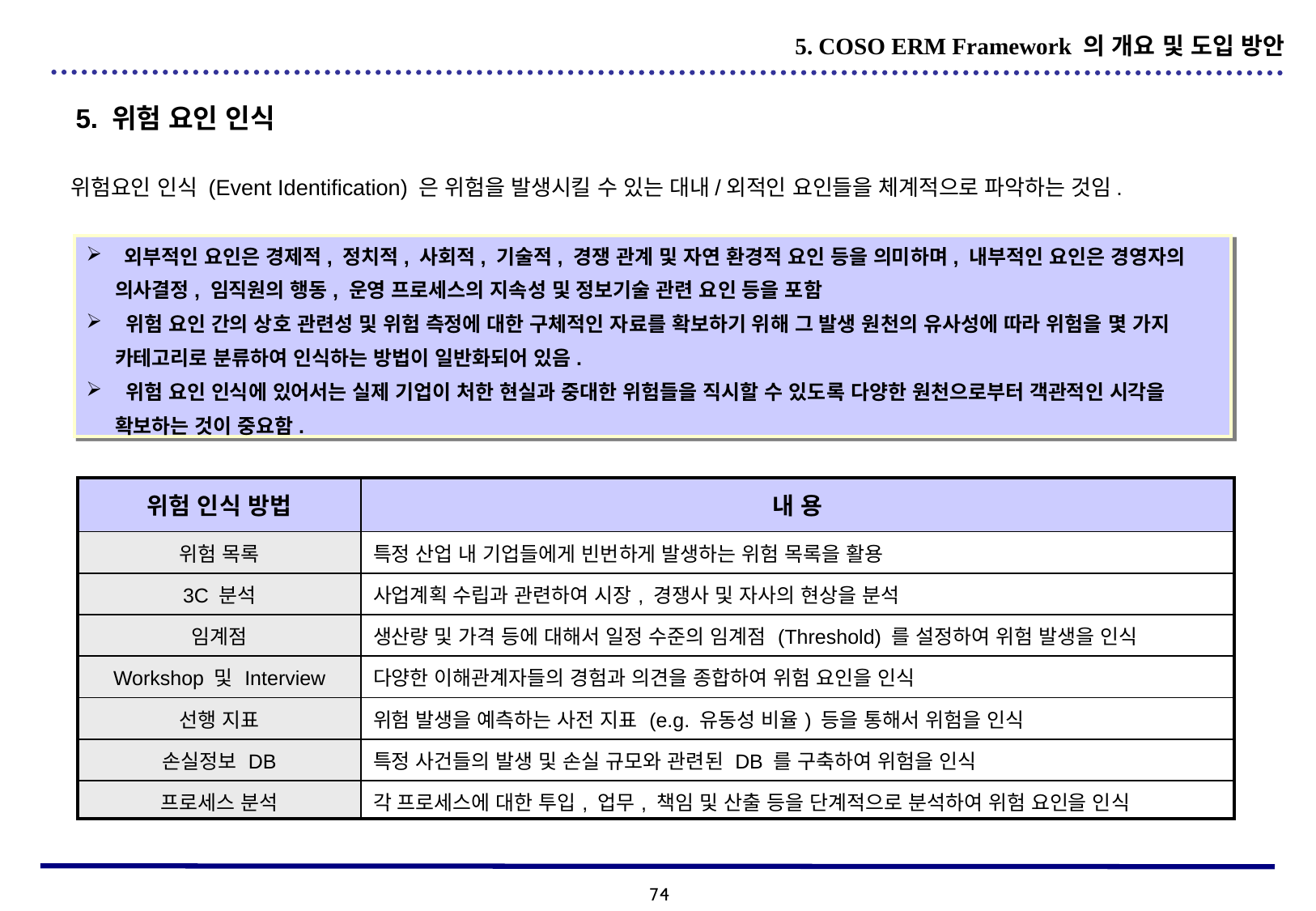

5. COSO ERM Framework 의 개요 및 도입 방안
5. 위험 요인 인식
위험요인 인식 (Event Identification) 은 위험을 발생시킬 수 있는 대내/외적인 요인들을 체계적으로 파악하는 것임.
 외부적인 요인은 경제적, 정치적, 사회적, 기술적, 경쟁 관계 및 자연 환경적 요인 등을 의미하며, 내부적인 요인은 경영자의 의사결정, 임직원의 행동, 운영 프로세스의 지속성 및 정보기술 관련 요인 등을 포함
 위험 요인 간의 상호 관련성 및 위험 측정에 대한 구체적인 자료를 확보하기 위해 그 발생 원천의 유사성에 따라 위험을 몇 가지 카테고리로 분류하여 인식하는 방법이 일반화되어 있음.
 위험 요인 인식에 있어서는 실제 기업이 처한 현실과 중대한 위험들을 직시할 수 있도록 다양한 원천으로부터 객관적인 시각을 확보하는 것이 중요함.
| 위험 인식 방법 | 내 용 |
| --- | --- |
| 위험 목록 | 특정 산업 내 기업들에게 빈번하게 발생하는 위험 목록을 활용 |
| 3C 분석 | 사업계획 수립과 관련하여 시장, 경쟁사 및 자사의 현상을 분석 |
| 임계점 | 생산량 및 가격 등에 대해서 일정 수준의 임계점 (Threshold) 를 설정하여 위험 발생을 인식 |
| Workshop 및 Interview | 다양한 이해관계자들의 경험과 의견을 종합하여 위험 요인을 인식 |
| 선행 지표 | 위험 발생을 예측하는 사전 지표 (e.g. 유동성 비율) 등을 통해서 위험을 인식 |
| 손실정보 DB | 특정 사건들의 발생 및 손실 규모와 관련된 DB 를 구축하여 위험을 인식 |
| 프로세스 분석 | 각 프로세스에 대한 투입, 업무, 책임 및 산출 등을 단계적으로 분석하여 위험 요인을 인식 |